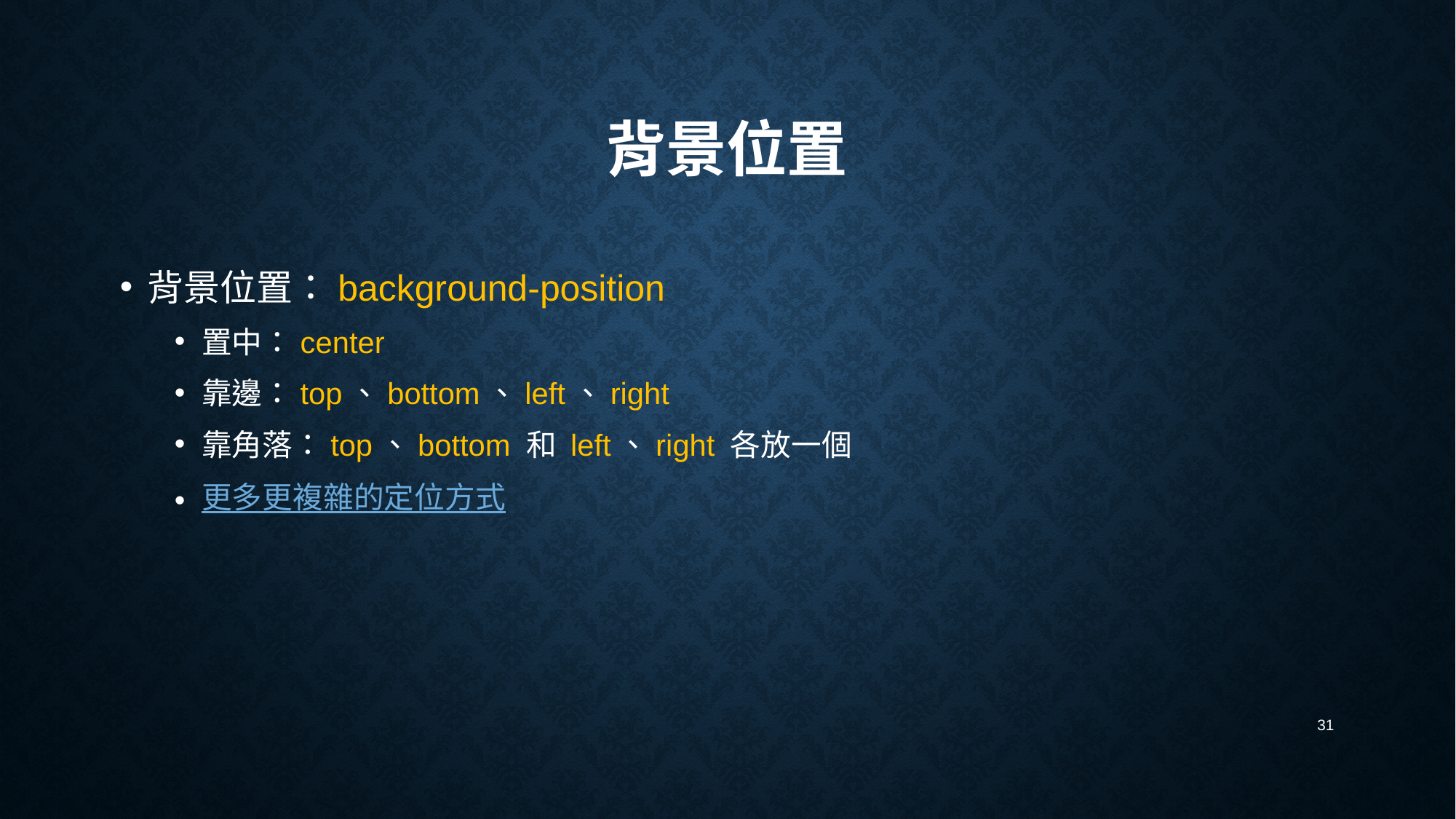

# 背景位置
背景位置：background-position
置中：center
靠邊：top、bottom、left、right
靠角落：top、bottom 和 left、right 各放一個
更多更複雜的定位方式
31